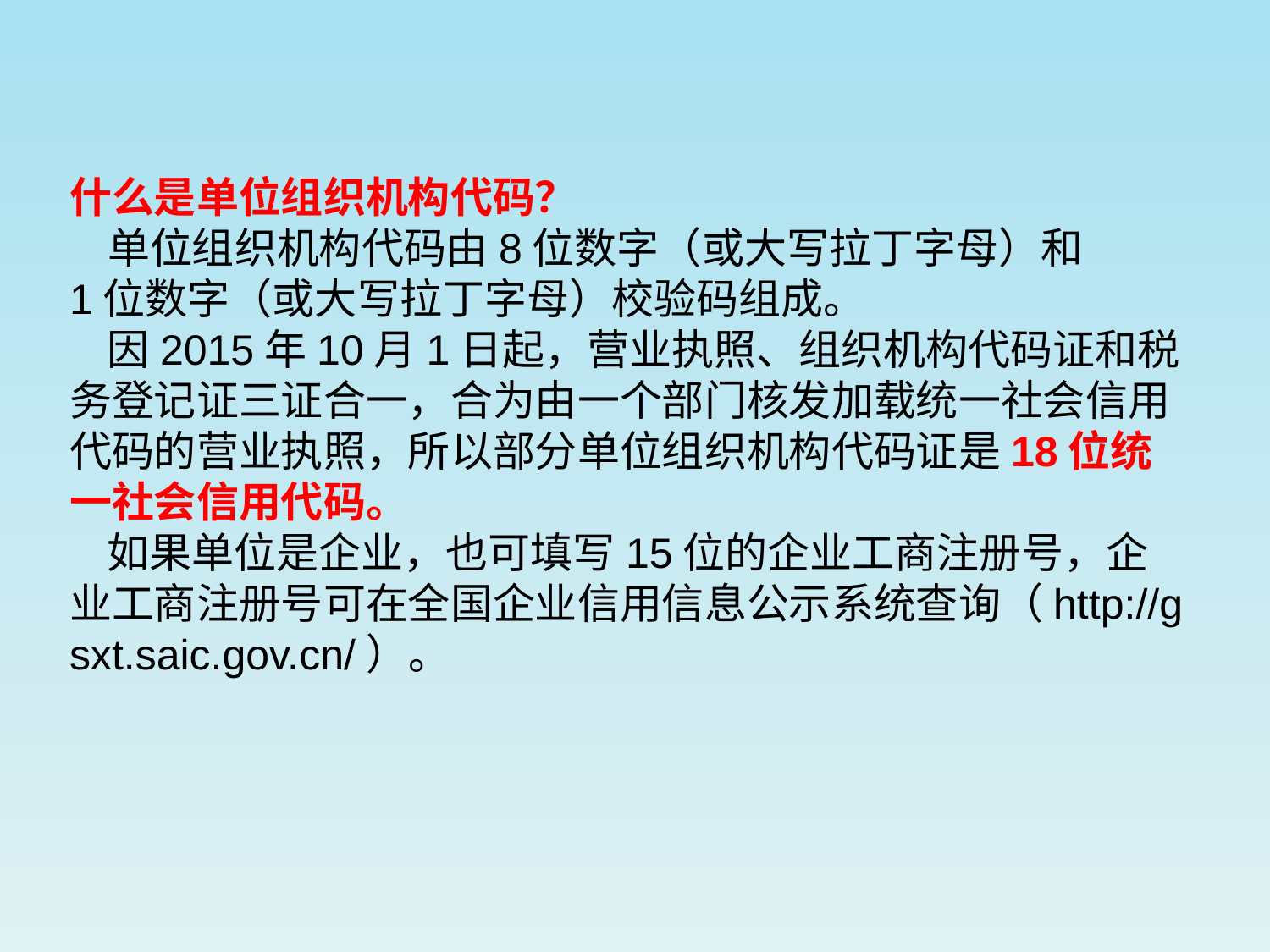

# 什么是单位组织机构代码？ 单位组织机构代码由8位数字（或大写拉丁字母）和 1位数字（或大写拉丁字母）校验码组成。 因2015年10月1日起，营业执照、组织机构代码证和税务登记证三证合一，合为由一个部门核发加载统一社会信用代码的营业执照，所以部分单位组织机构代码证是18位统一社会信用代码。 如果单位是企业，也可填写15位的企业工商注册号，企业工商注册号可在全国企业信用信息公示系统查询（http://gsxt.saic.gov.cn/）。